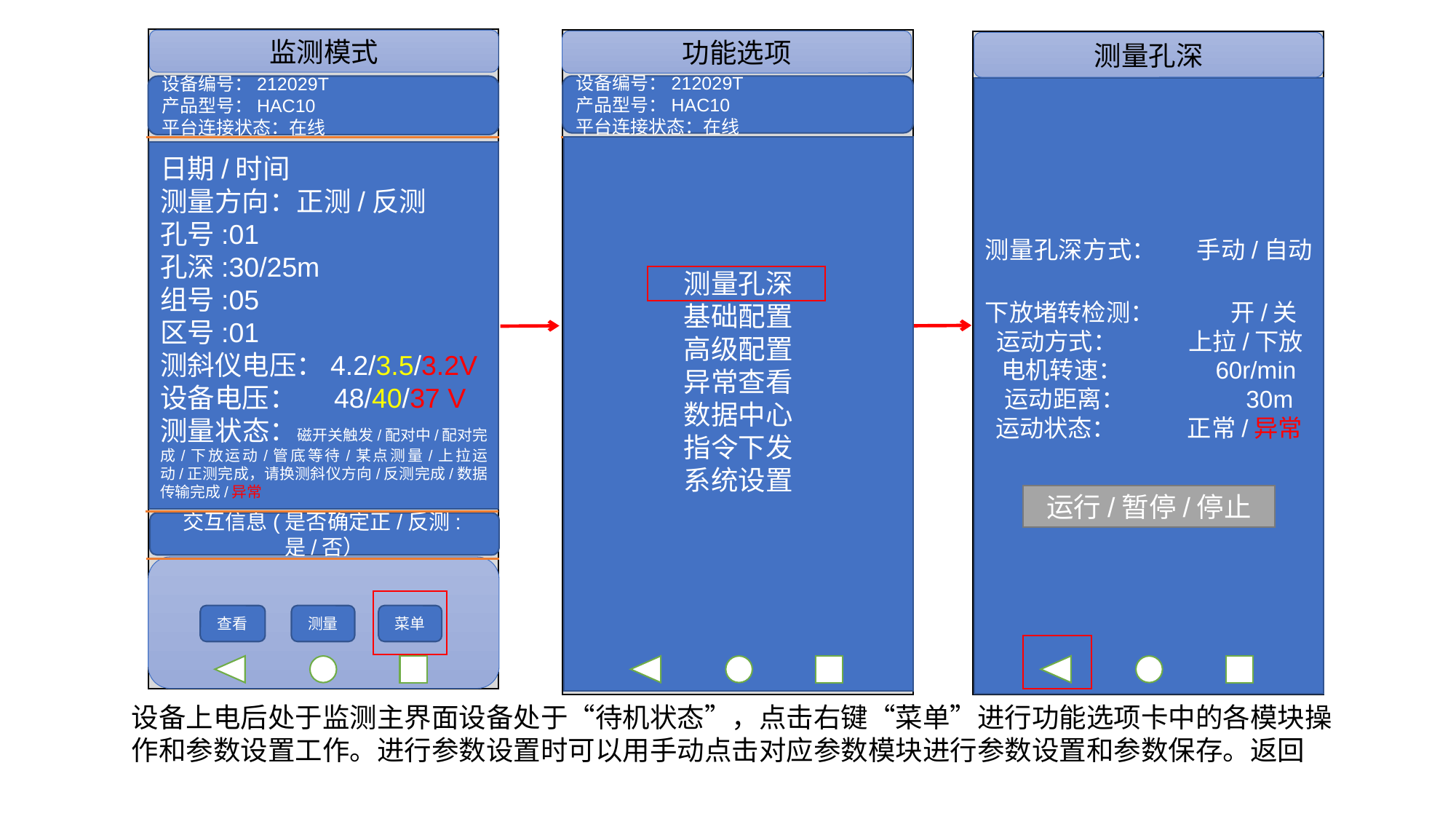

设备编号：212029T
产品型号：HAC10
平台连接状态：在线
日期/时间
测量方向：正测/反测
孔号:01
孔深:30/25m
组号:05
区号:01
测斜仪电压：4.2/3.5/3.2V
设备电压：     48/40/37 V
测量状态：磁开关触发/配对中/配对完成/下放运动/管底等待/某点测量/上拉运动/正测完成，请换测斜仪方向/反测完成/数据传输完成/异常
交互信息(是否确定正/反测:是/否）

监测模式

测量孔深
基础配置
高级配置
异常查看
数据中心
指令下发
系统设置

功能选项
设备编号：212029T
产品型号：HAC10
平台连接状态：在线

测量孔深方式：       手动/自动
下放堵转检测：              开/关
 运动方式：             上拉/下放
电机转速：                60r/min
运动距离：                     30m
运动状态：             正常/异常

测量孔深
运行/暂停/停止
查看
测量
菜单

设备上电后处于监测主界面设备处于“待机状态”，点击右键“菜单”进行功能选项卡中的各模块操作和参数设置工作。进行参数设置时可以用手动点击对应参数模块进行参数设置和参数保存。返回